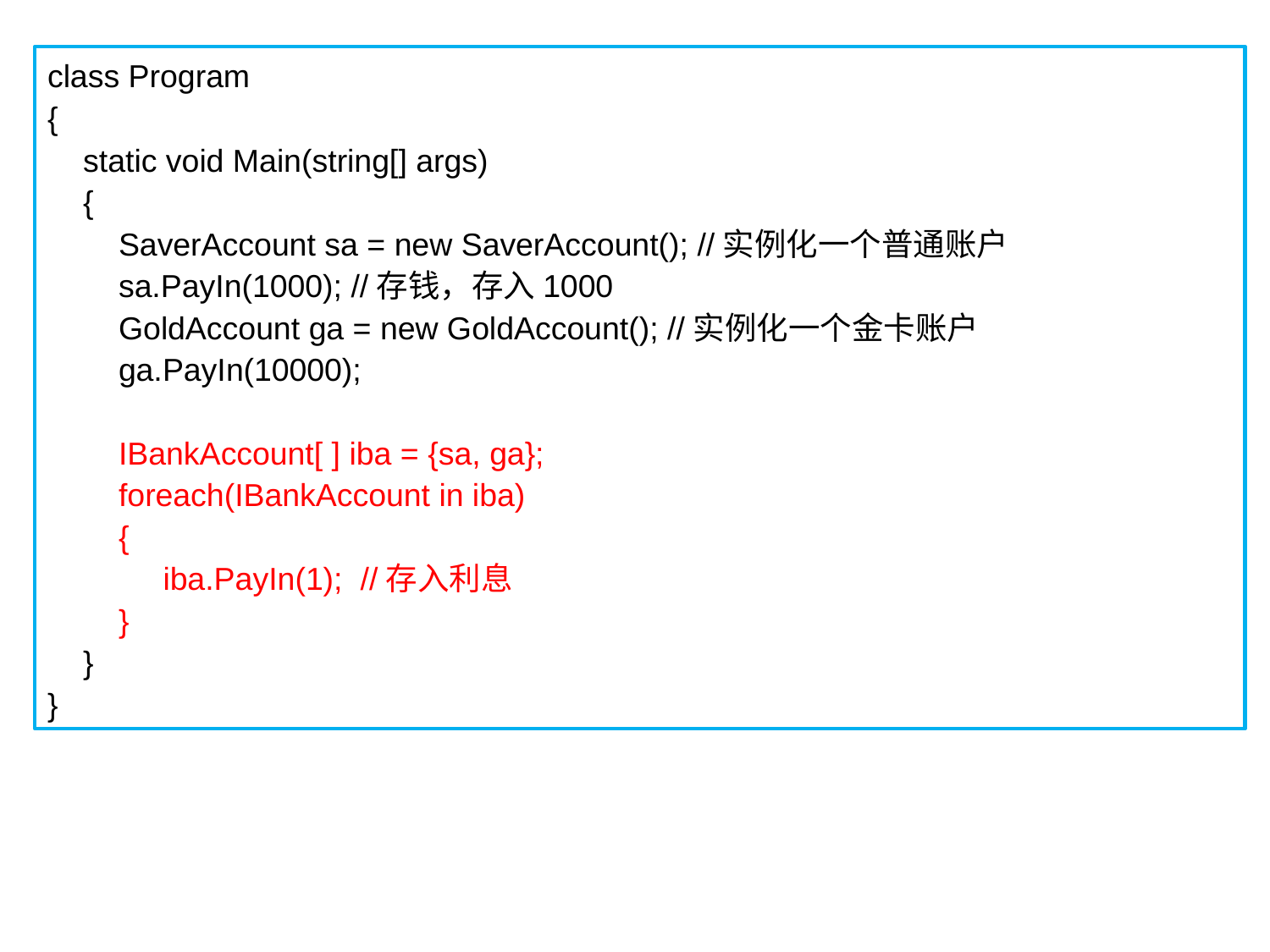

class Program
{
    static void Main(string[] args)
    {
        SaverAccount sa = new SaverAccount(); //实例化一个普通账户
        sa.PayIn(1000); //存钱，存入1000
        GoldAccount ga = new GoldAccount(); //实例化一个金卡账户
        ga.PayIn(10000);

        IBankAccount[ ] iba = {sa, ga};
        foreach(IBankAccount in iba)
        {
             iba.PayIn(1);  //存入利息
        }
    }
}